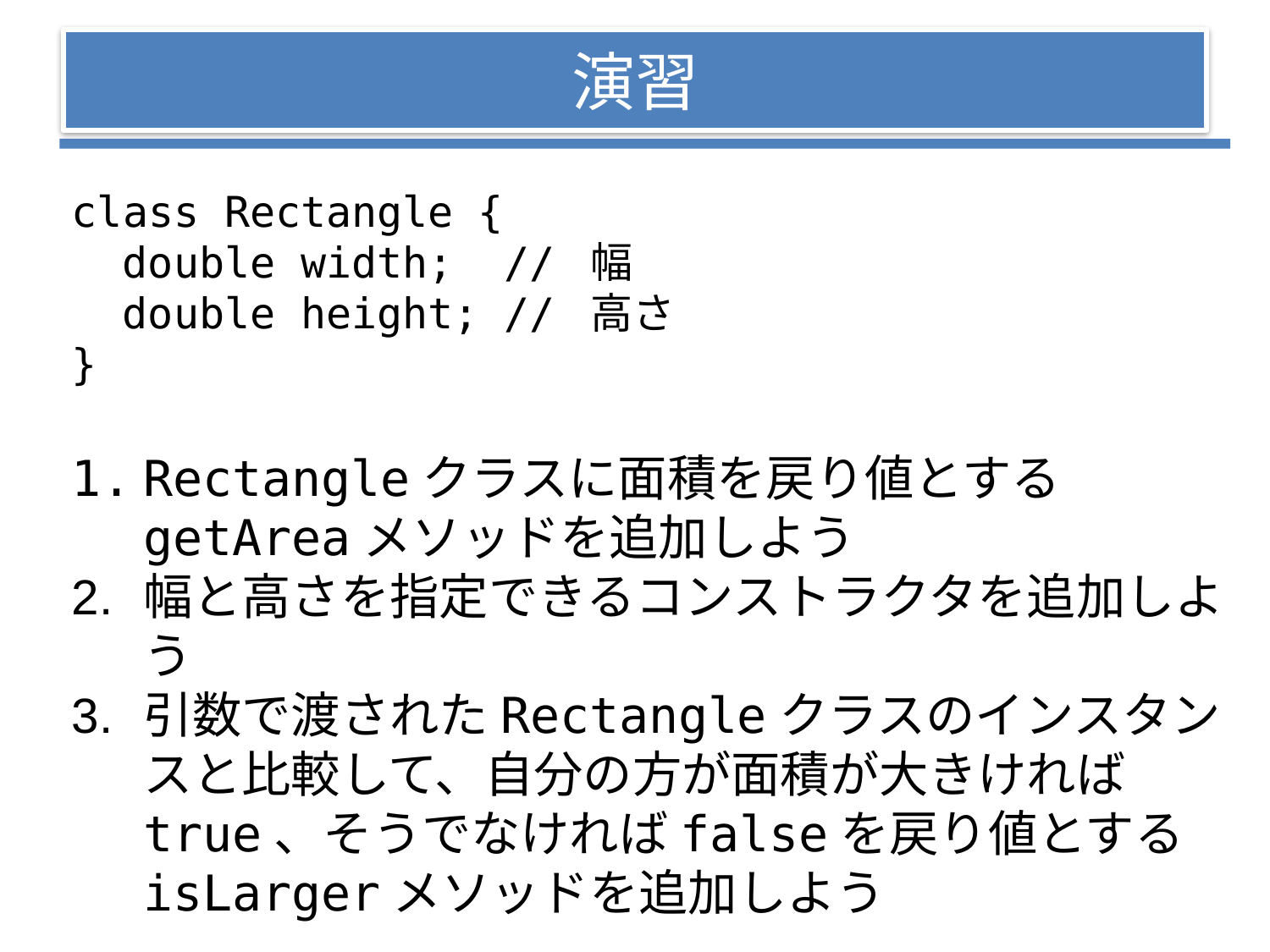

# 演習
class Rectangle {
  double width;  // 幅
  double height; // 高さ
}

Rectangleクラスに面積を戻り値とする getAreaメソッドを追加しよう
幅と高さを指定できるコンストラクタを追加しよう
引数で渡されたRectangleクラスのインスタンスと比較して、自分の方が面積が大きければtrue、そうでなければfalseを戻り値とするisLargerメソッドを追加しよう